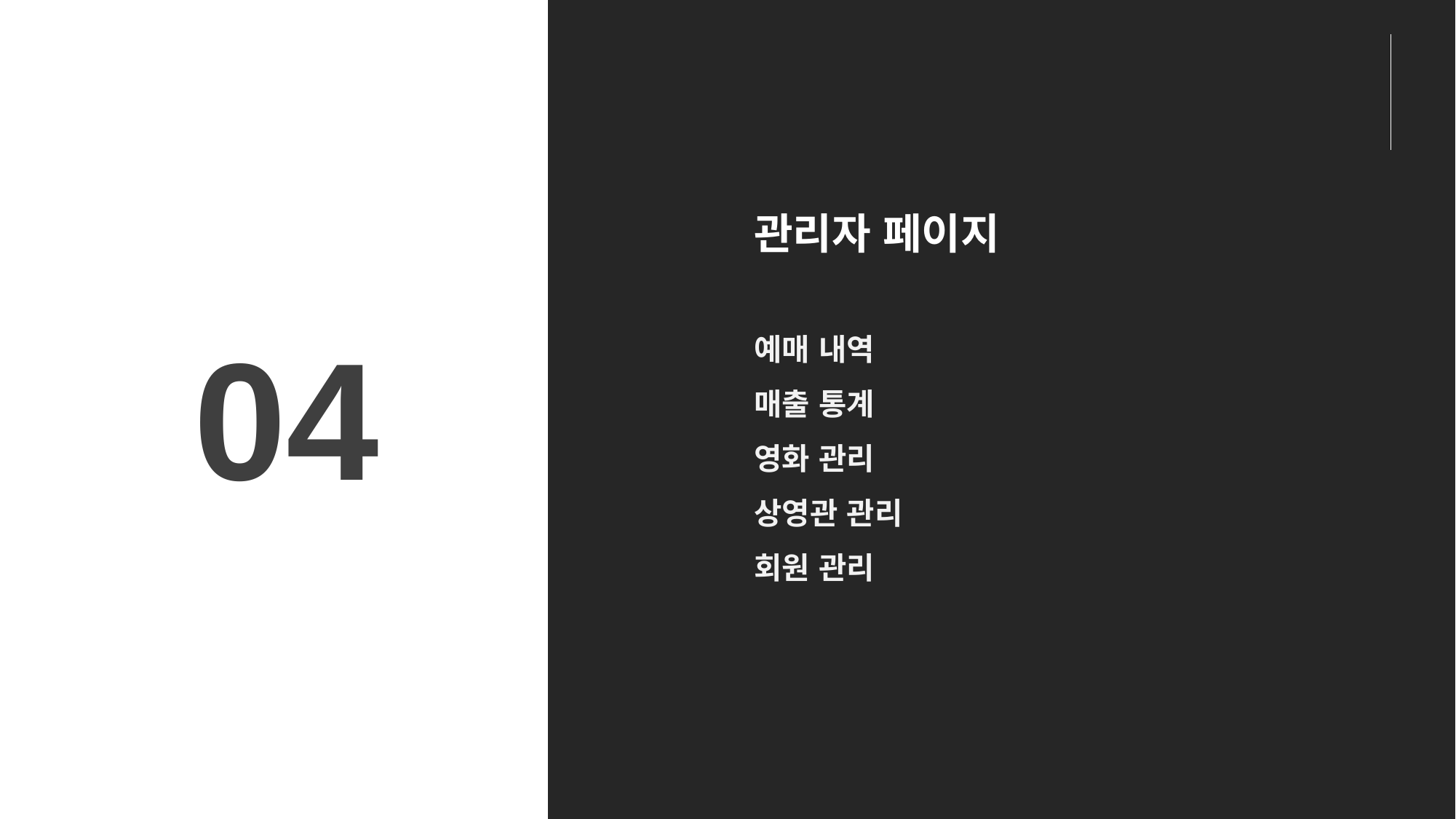

CONTENTS
관리자 페이지

예매 내역
매출 통계
영화 관리
상영관 관리
회원 관리

04